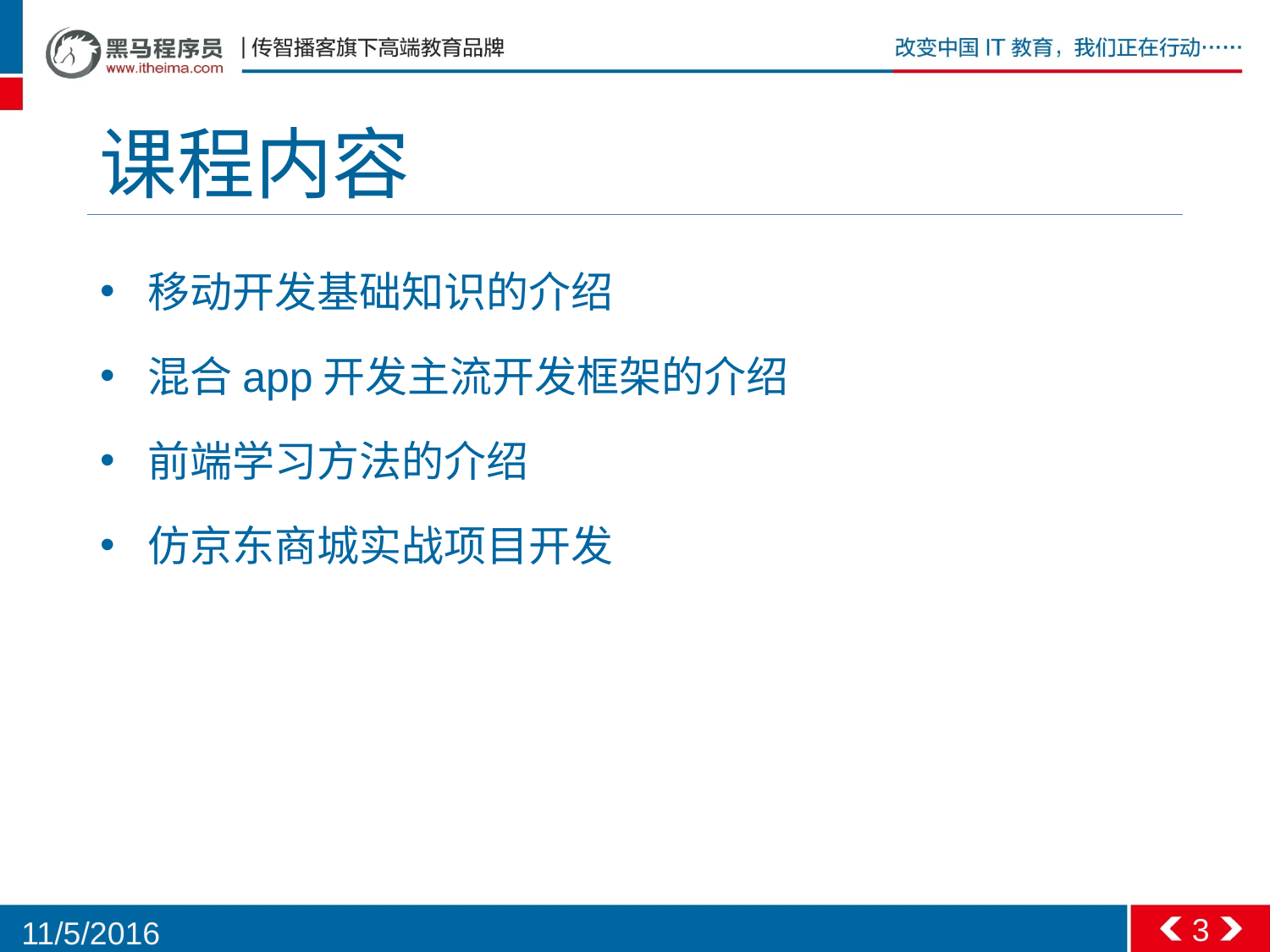

# 课程内容
移动开发基础知识的介绍
混合app开发主流开发框架的介绍
前端学习方法的介绍
仿京东商城实战项目开发

3

11/5/2016